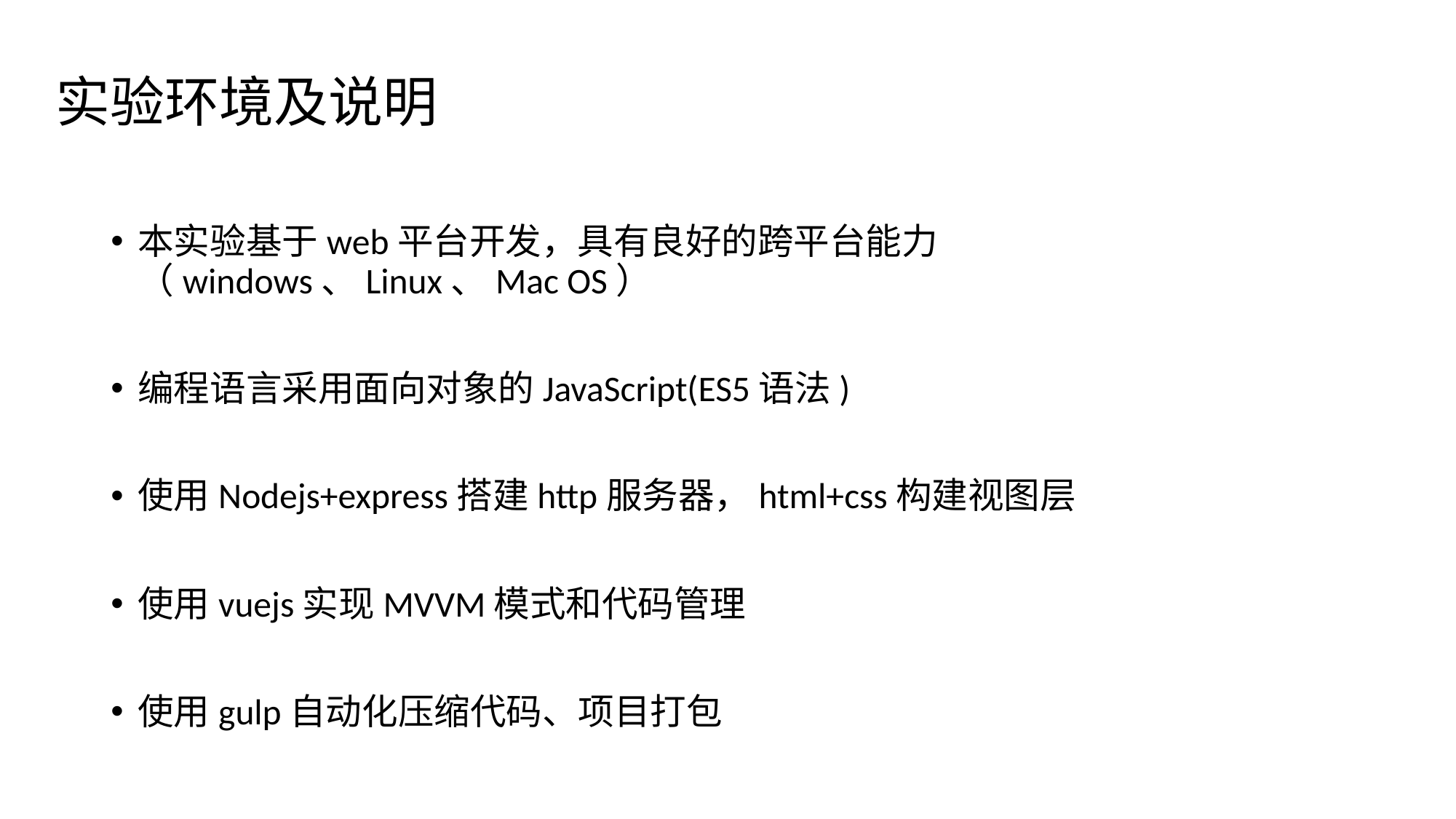

# 实验环境及说明
本实验基于web平台开发，具有良好的跨平台能力（windows、Linux、Mac OS）

编程语言采用面向对象的JavaScript(ES5语法)

使用Nodejs+express搭建http服务器，html+css构建视图层

使用vuejs实现MVVM模式和代码管理

使用gulp自动化压缩代码、项目打包